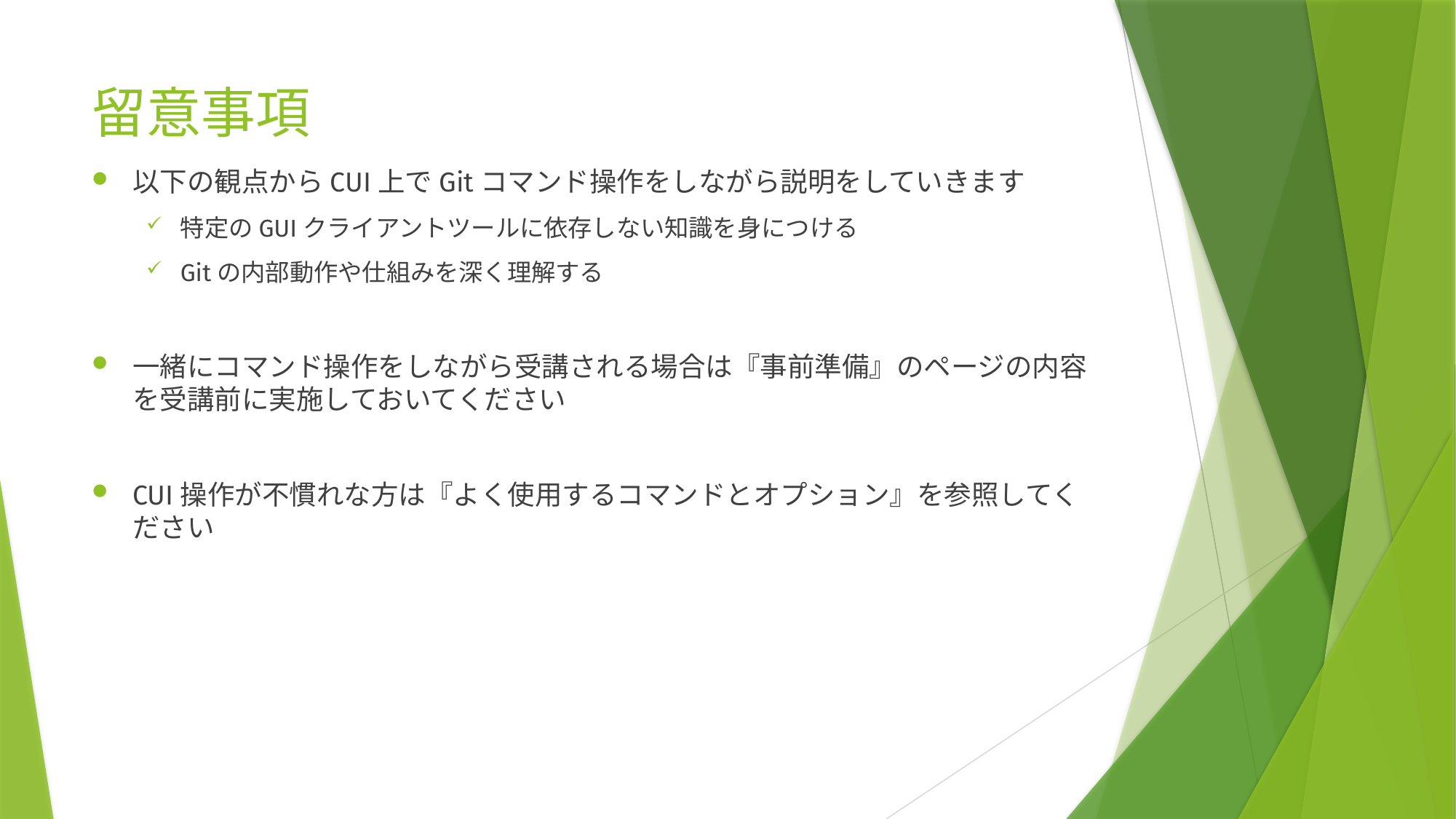

# 留意事項
以下の観点からCUI上でGitコマンド操作をしながら説明をしていきます
特定のGUIクライアントツールに依存しない知識を身につける
Gitの内部動作や仕組みを深く理解する

一緒にコマンド操作をしながら受講される場合は『事前準備』のページの内容を受講前に実施しておいてください

CUI操作が不慣れな方は『よく使用するコマンドとオプション』を参照してください